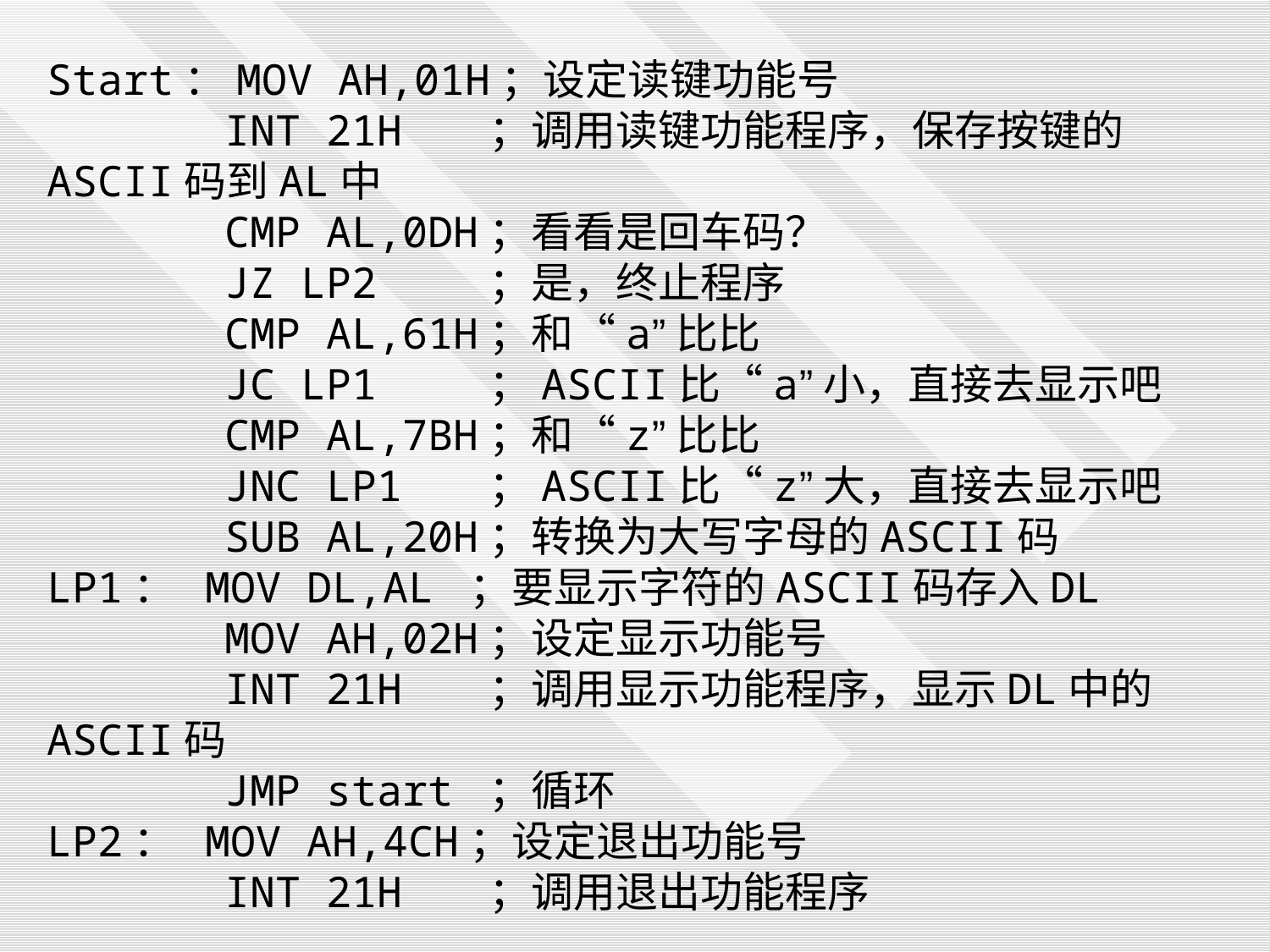

Start：MOV AH,01H；设定读键功能号
       INT 21H   ；调用读键功能程序，保存按键的ASCII码到AL中
       CMP AL,0DH；看看是回车码？
       JZ LP2    ；是，终止程序
       CMP AL,61H；和“a”比比
       JC LP1    ；ASCII比“a”小，直接去显示吧
       CMP AL,7BH；和“z”比比
       JNC LP1   ；ASCII比“z”大，直接去显示吧
       SUB AL,20H；转换为大写字母的ASCII码
LP1：  MOV DL,AL ；要显示字符的ASCII码存入DL
       MOV AH,02H；设定显示功能号
       INT 21H   ；调用显示功能程序，显示DL中的ASCII码
       JMP start ；循环
LP2：  MOV AH,4CH；设定退出功能号
       INT 21H   ；调用退出功能程序